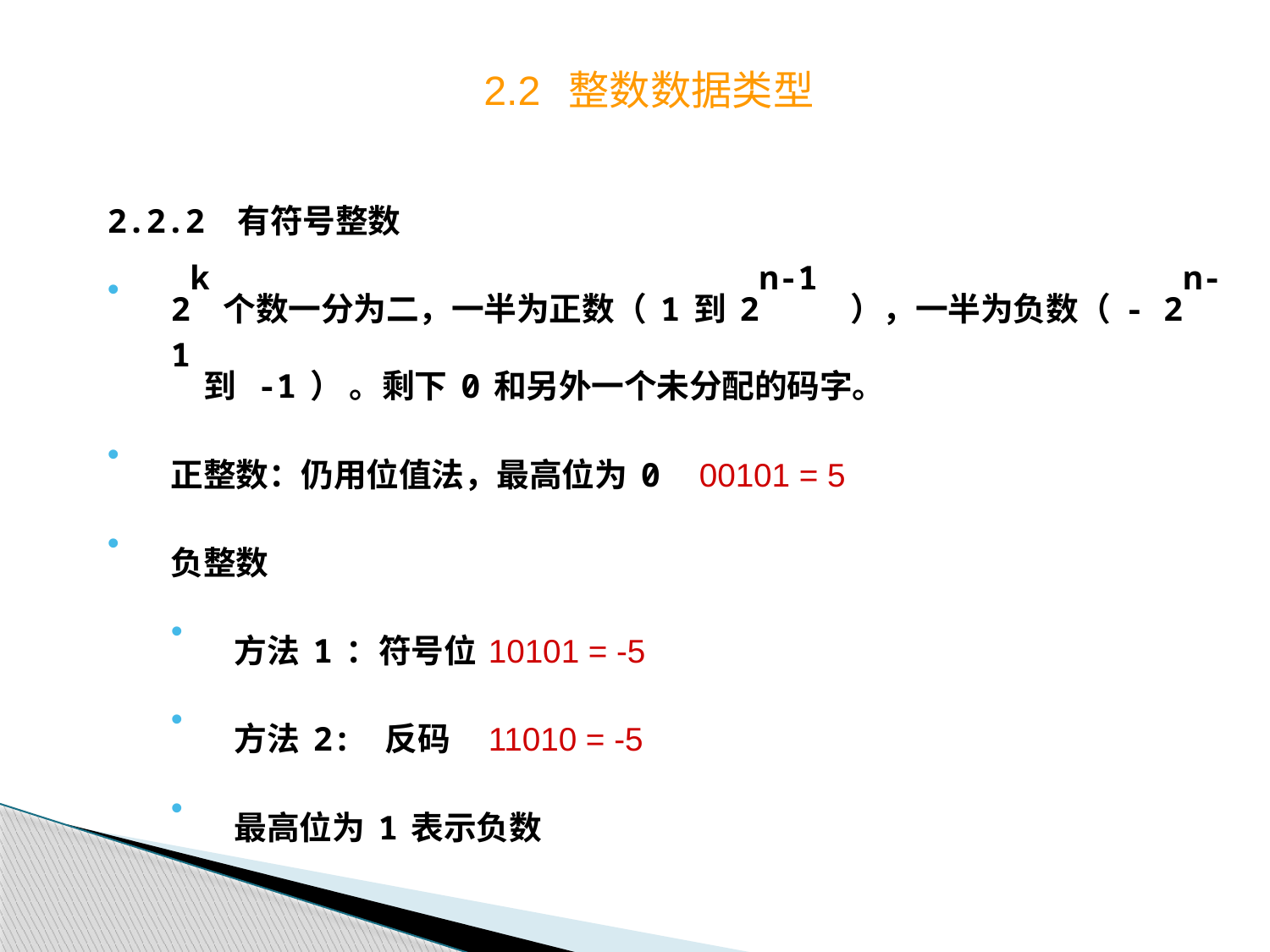

2.2 整数数据类型
2.2.2 有符号整数
2k个数一分为二，一半为正数（1到2n-1 ），一半为负数（- 2n-1到 -1） 。剩下0和另外一个未分配的码字。
正整数：仍用位值法，最高位为0  00101 = 5
负整数
方法1：符号位	10101 = -5
方法2: 反码	11010 = -5
最高位为1表示负数

22